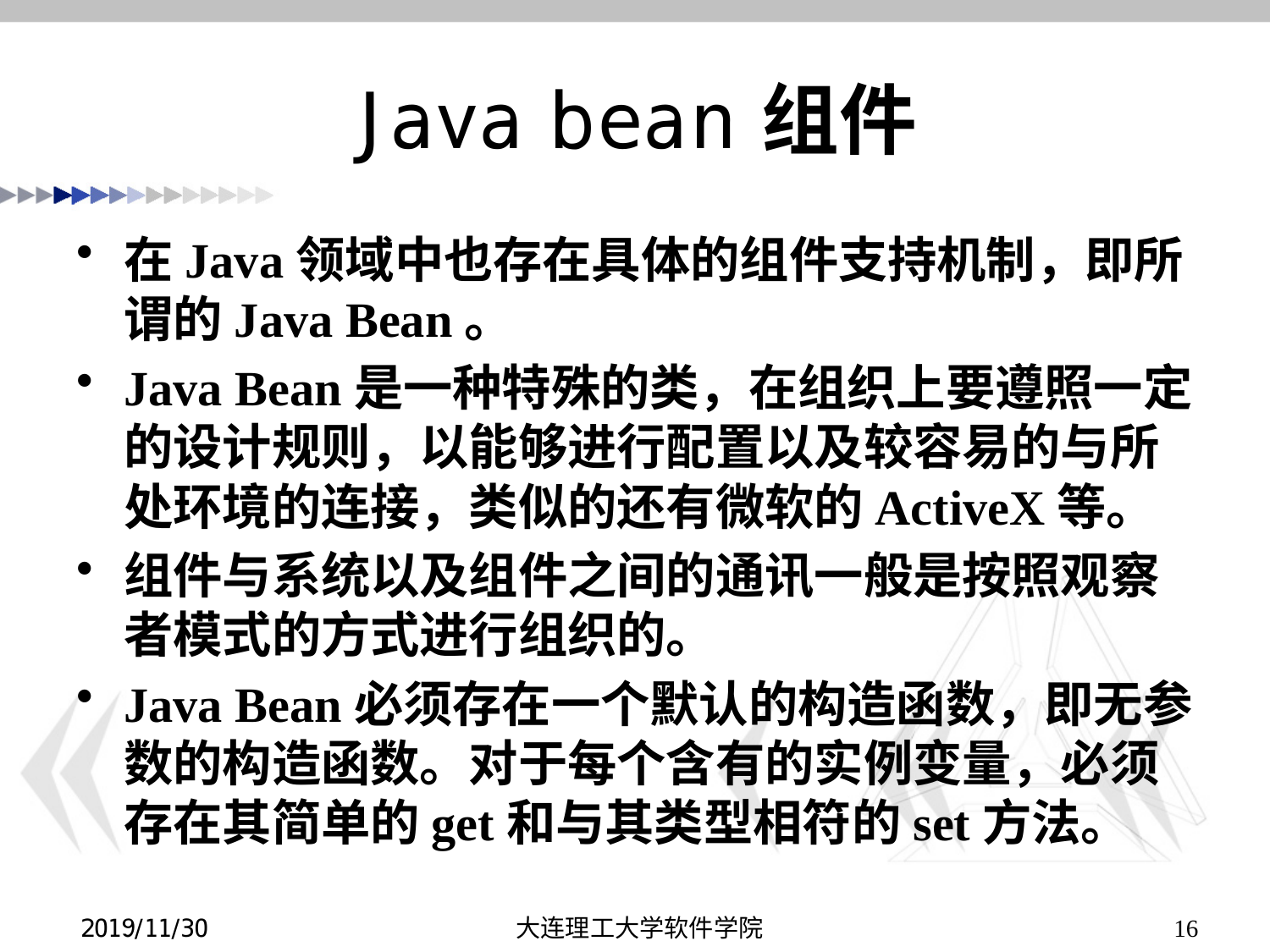

# Java bean组件
在Java领域中也存在具体的组件支持机制，即所谓的Java Bean。
Java Bean是一种特殊的类，在组织上要遵照一定的设计规则，以能够进行配置以及较容易的与所处环境的连接，类似的还有微软的ActiveX等。
组件与系统以及组件之间的通讯一般是按照观察者模式的方式进行组织的。
Java Bean必须存在一个默认的构造函数，即无参数的构造函数。对于每个含有的实例变量，必须存在其简单的get和与其类型相符的set方法。
2019/11/30
大连理工大学软件学院
16